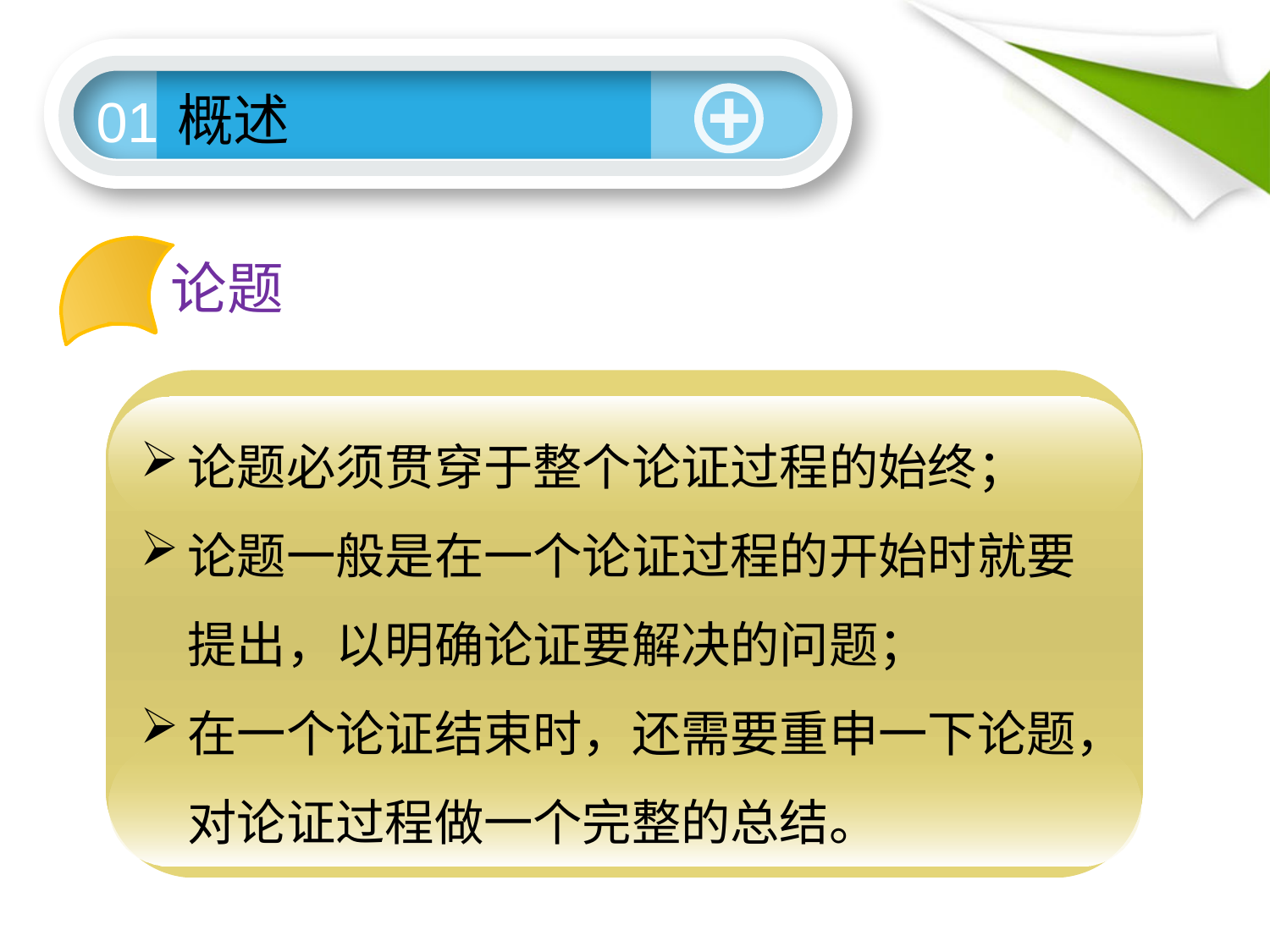

概述
01

论题

A  —  B
B  —  A

论题必须贯穿于整个论证过程的始终；
论题一般是在一个论证过程的开始时就要提出，以明确论证要解决的问题；
在一个论证结束时，还需要重申一下论题，对论证过程做一个完整的总结。